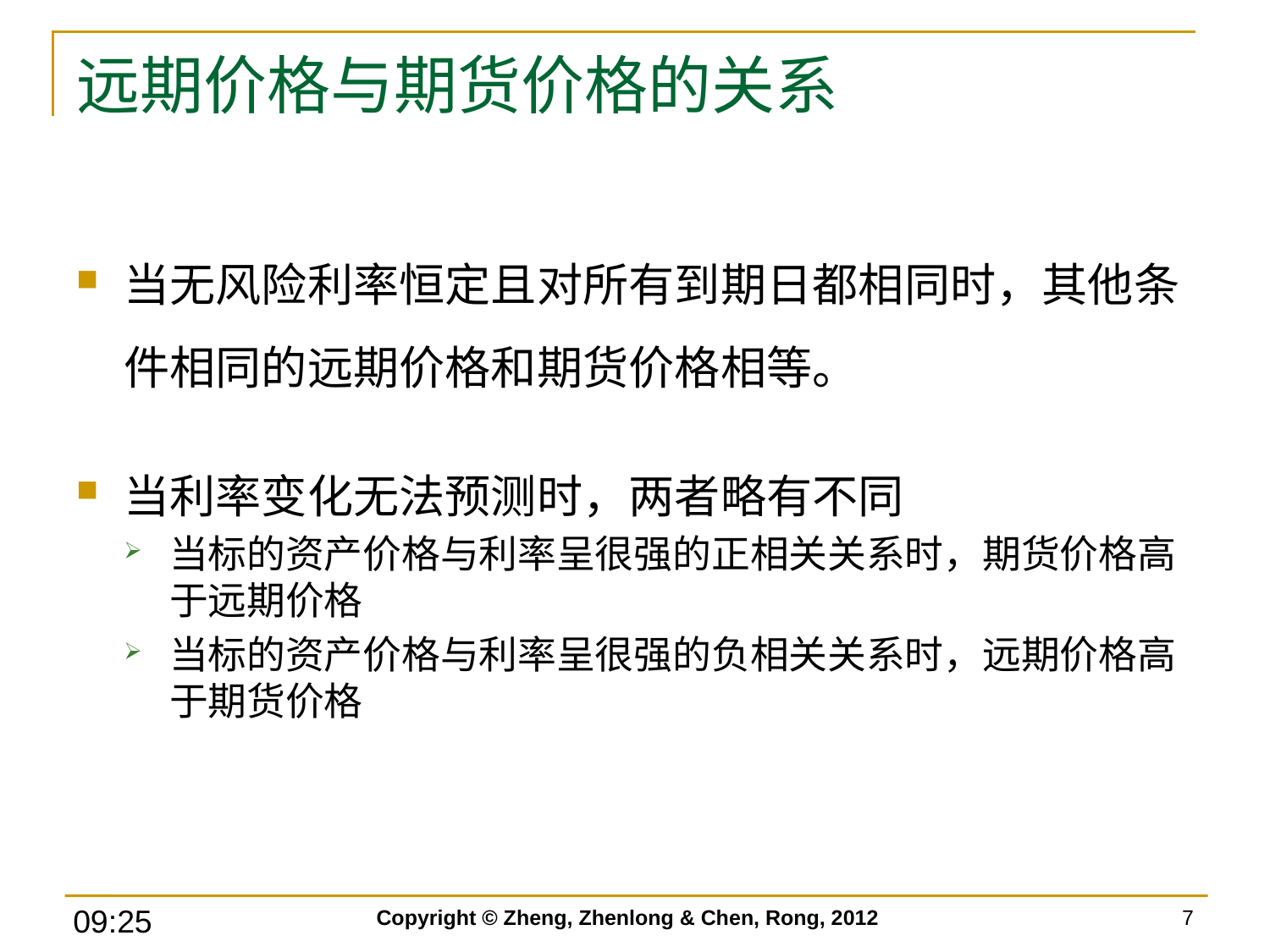

# 远期价格与期货价格的关系
当无风险利率恒定且对所有到期日都相同时，其他条件相同的远期价格和期货价格相等。

当利率变化无法预测时，两者略有不同
当标的资产价格与利率呈很强的正相关关系时，期货价格高于远期价格
当标的资产价格与利率呈很强的负相关关系时，远期价格高于期货价格
Copyright © Zheng, Zhenlong & Chen, Rong, 2012
7